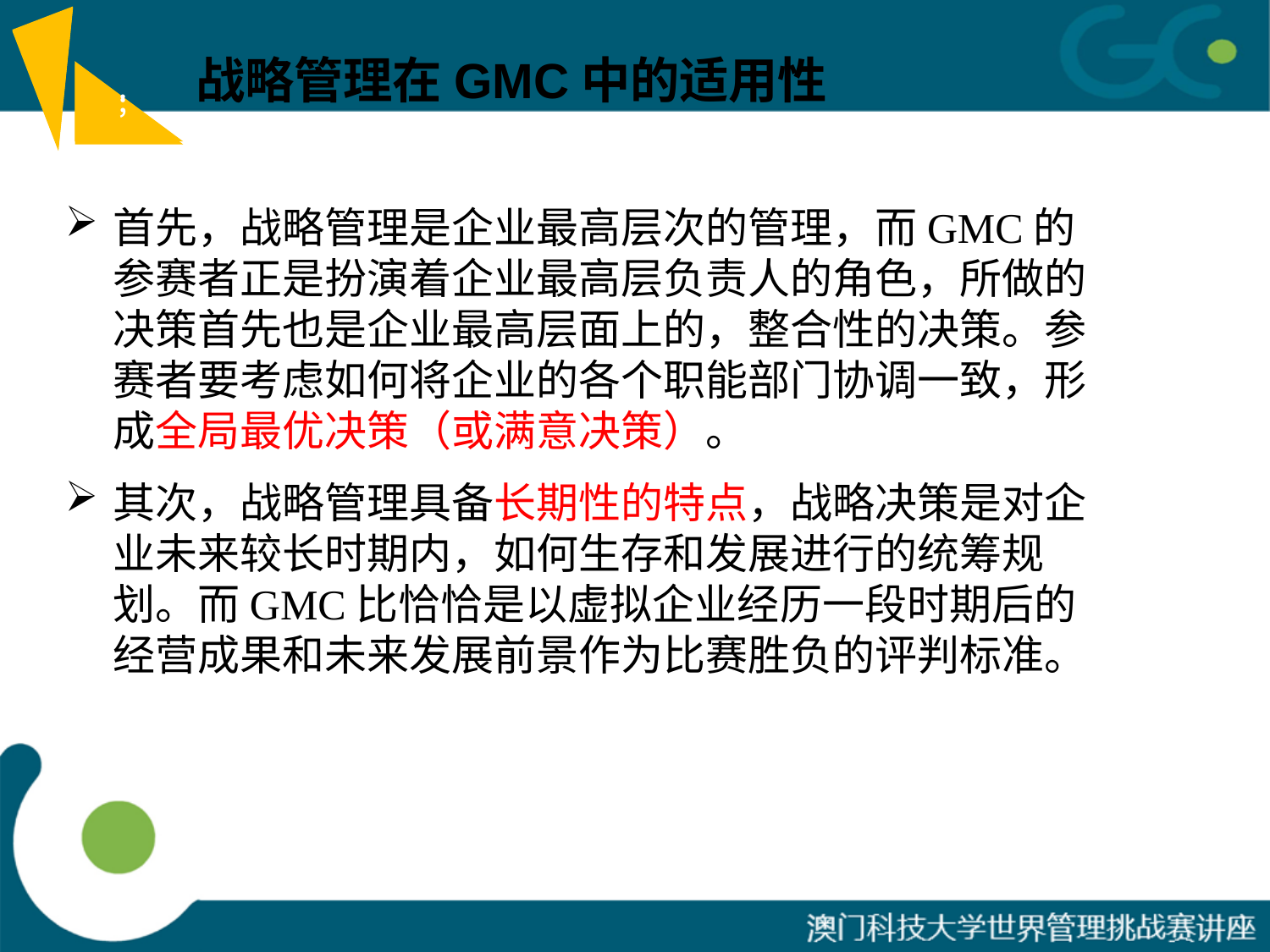

战略管理在GMC中的适用性

；
；
首先，战略管理是企业最高层次的管理，而GMC的参赛者正是扮演着企业最高层负责人的角色，所做的决策首先也是企业最高层面上的，整合性的决策。参赛者要考虑如何将企业的各个职能部门协调一致，形成全局最优决策（或满意决策）。
其次，战略管理具备长期性的特点，战略决策是对企业未来较长时期内，如何生存和发展进行的统筹规划。而GMC比恰恰是以虚拟企业经历一段时期后的经营成果和未来发展前景作为比赛胜负的评判标准。